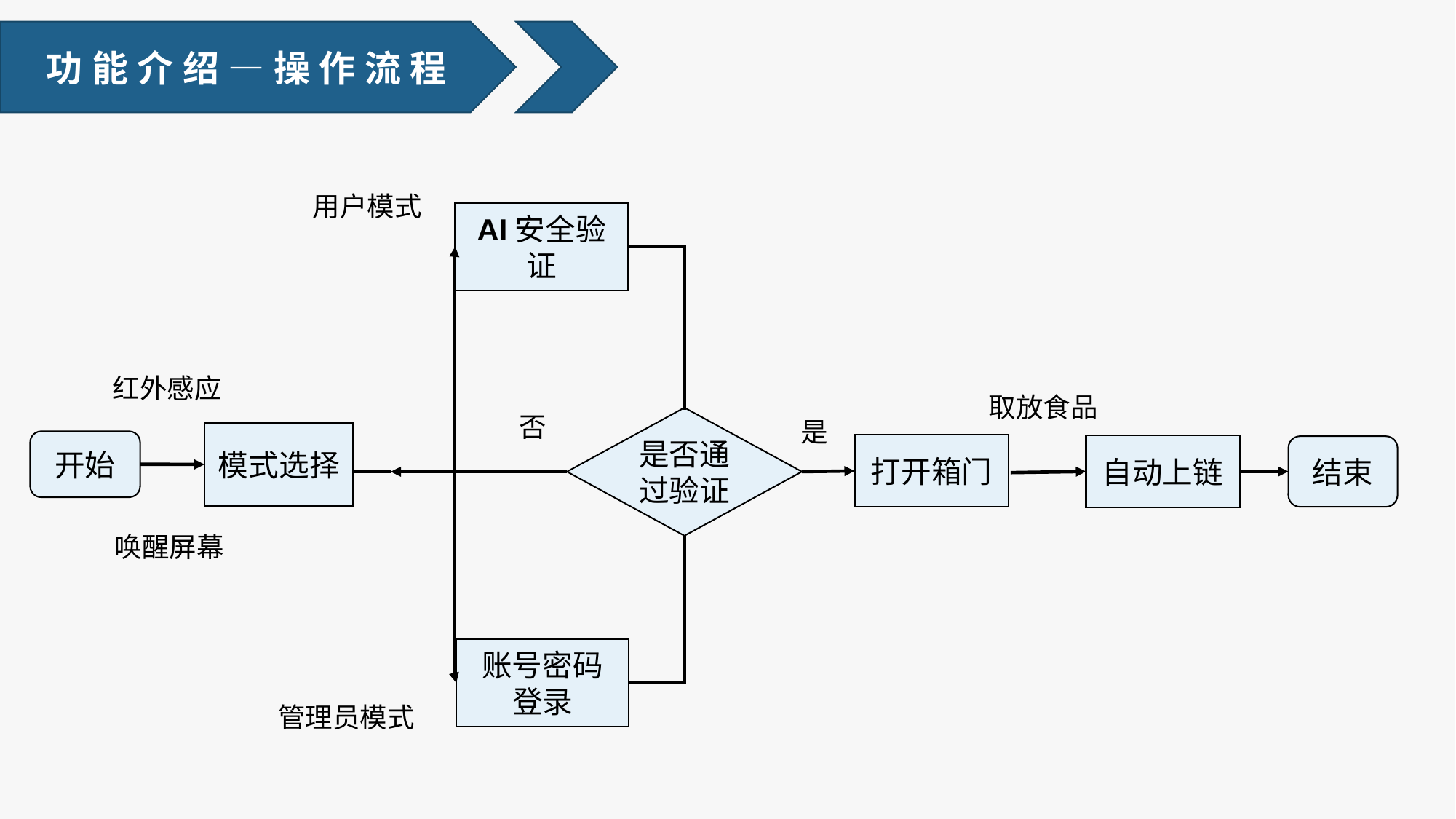

功能介绍—操作流程

用户模式
AI安全验证
红外感应
取放食品
否
是否通过验证
是
模式选择
开始
打开箱门
自动上链
结束
唤醒屏幕
账号密码登录
管理员模式